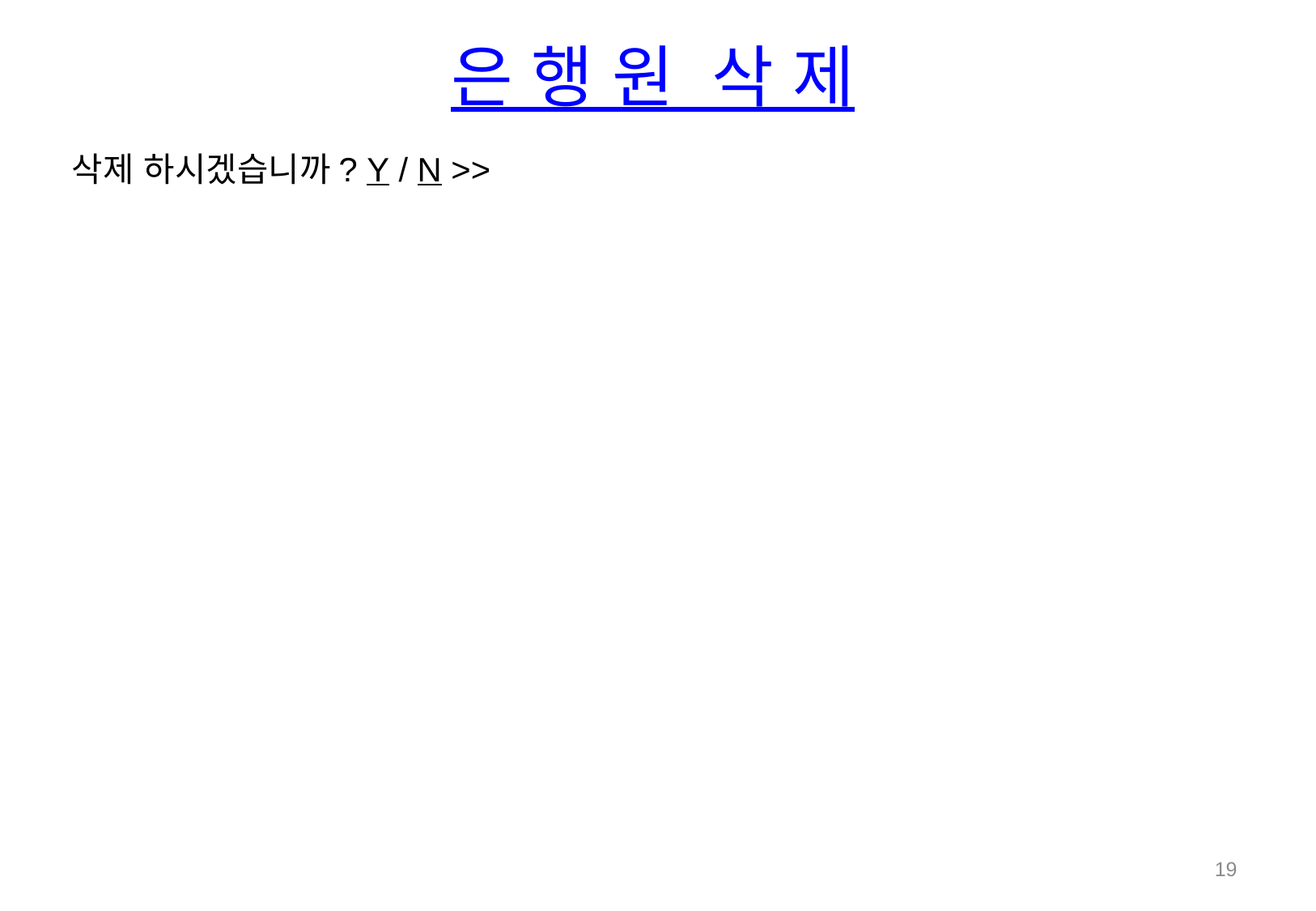

은 행 원  삭 제
삭제 하시겠습니까? Y / N >>

19